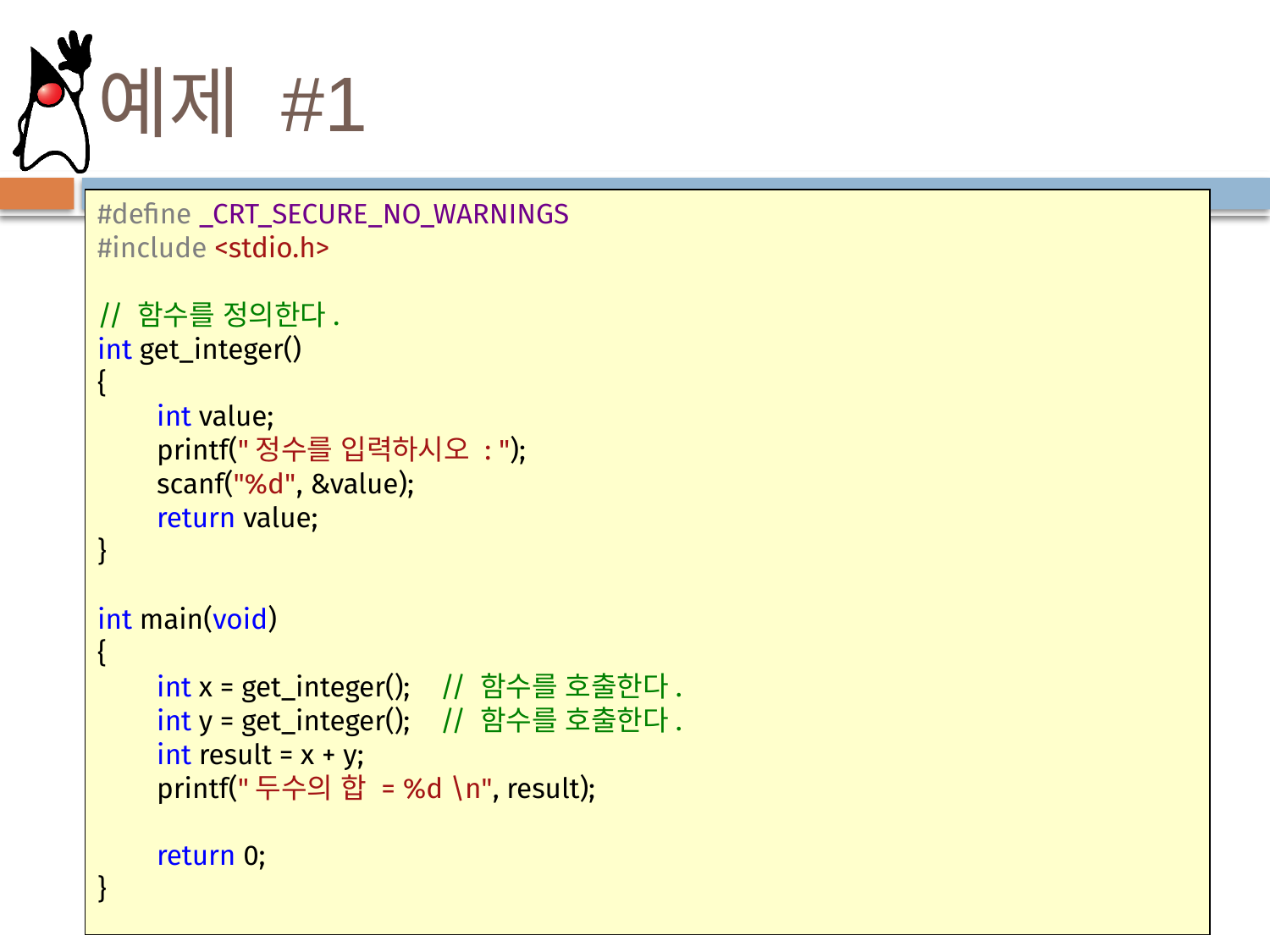

# 예제 #1
#define _CRT_SECURE_NO_WARNINGS
#include <stdio.h>

// 함수를 정의한다.
int get_integer()
{
        int value;
        printf("정수를 입력하시오 : ");
        scanf("%d", &value);
        return value;
}

int main(void)
{
        int x = get_integer();    // 함수를 호출한다.
        int y = get_integer();    // 함수를 호출한다.
        int result = x + y;
        printf("두수의 합 = %d \n", result);

        return 0;
}